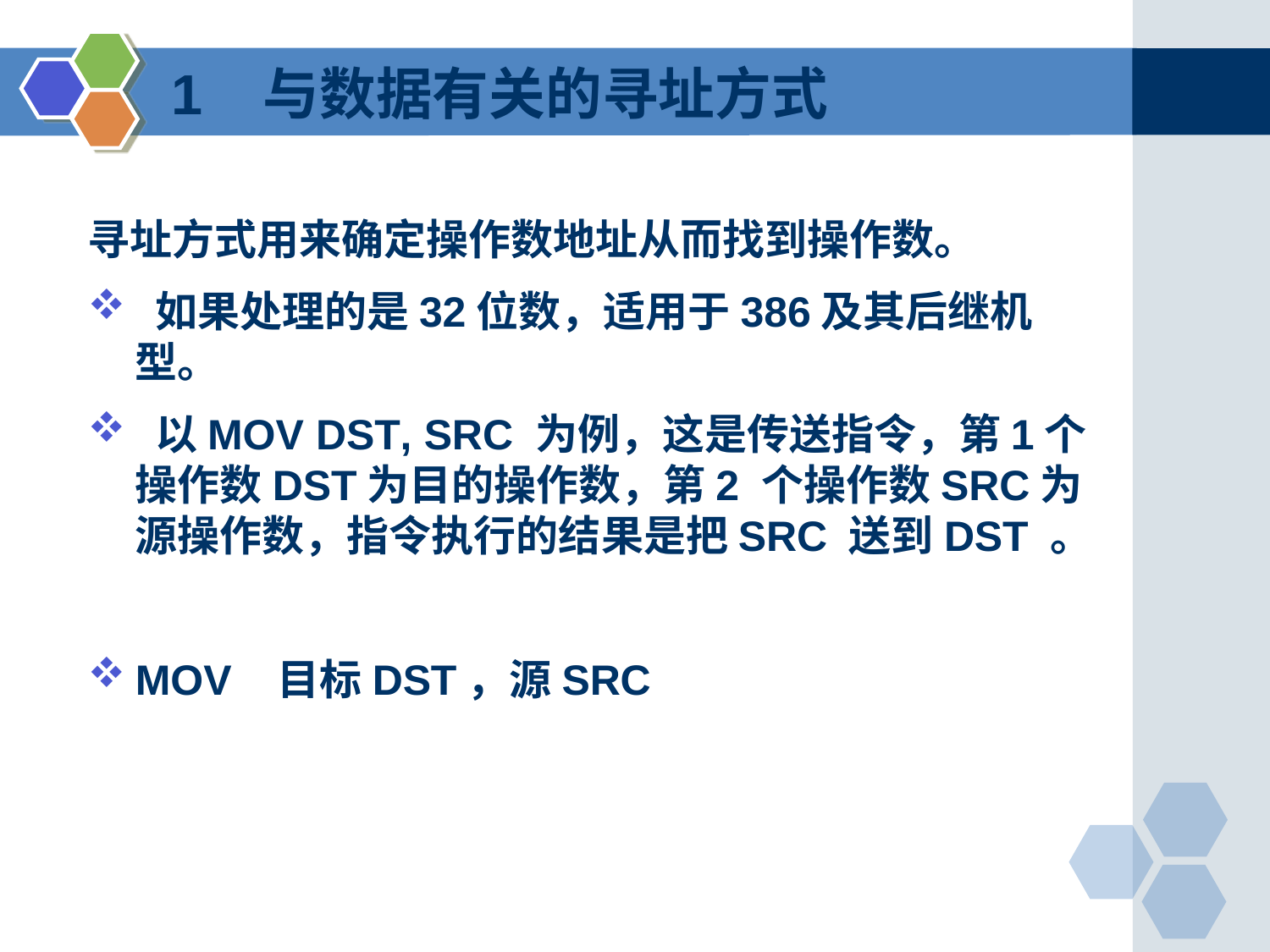

# 1   与数据有关的寻址方式
寻址方式用来确定操作数地址从而找到操作数。
 如果处理的是32位数，适用于386及其后继机型。
 以MOV DST, SRC 为例，这是传送指令，第1个操作数DST为目的操作数，第2 个操作数SRC为源操作数，指令执行的结果是把SRC 送到DST 。

MOV   目标DST，源SRC